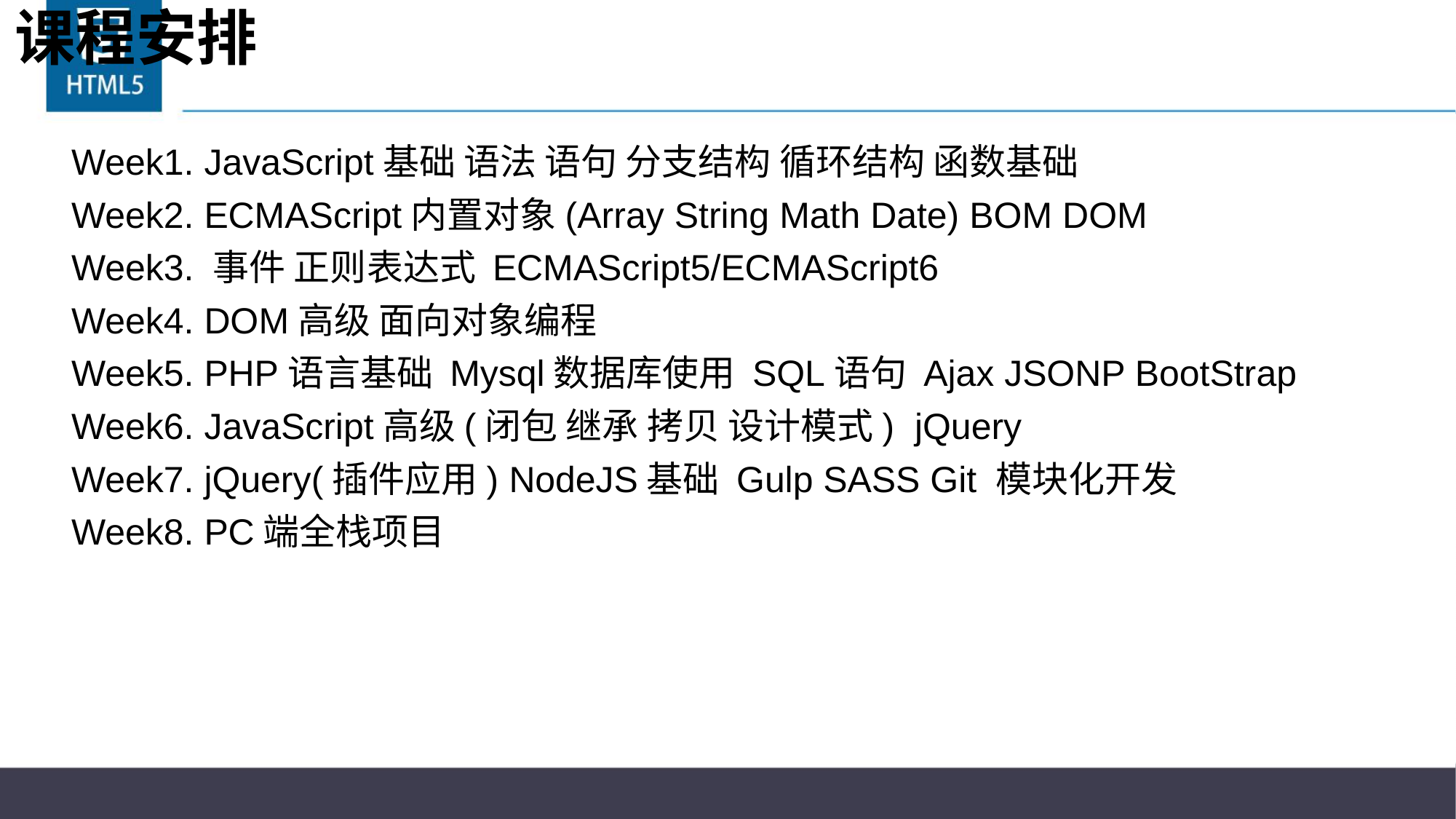

# 课程安排
Week1. JavaScript基础 语法 语句 分支结构 循环结构 函数基础
Week2. ECMAScript内置对象(Array String Math Date) BOM DOM
Week3. 事件 正则表达式 ECMAScript5/ECMAScript6
Week4. DOM高级 面向对象编程
Week5. PHP语言基础 Mysql数据库使用 SQL语句 Ajax JSONP BootStrap
Week6. JavaScript高级(闭包 继承 拷贝 设计模式)  jQuery
Week7. jQuery(插件应用) NodeJS基础 Gulp SASS Git 模块化开发
Week8. PC端全栈项目